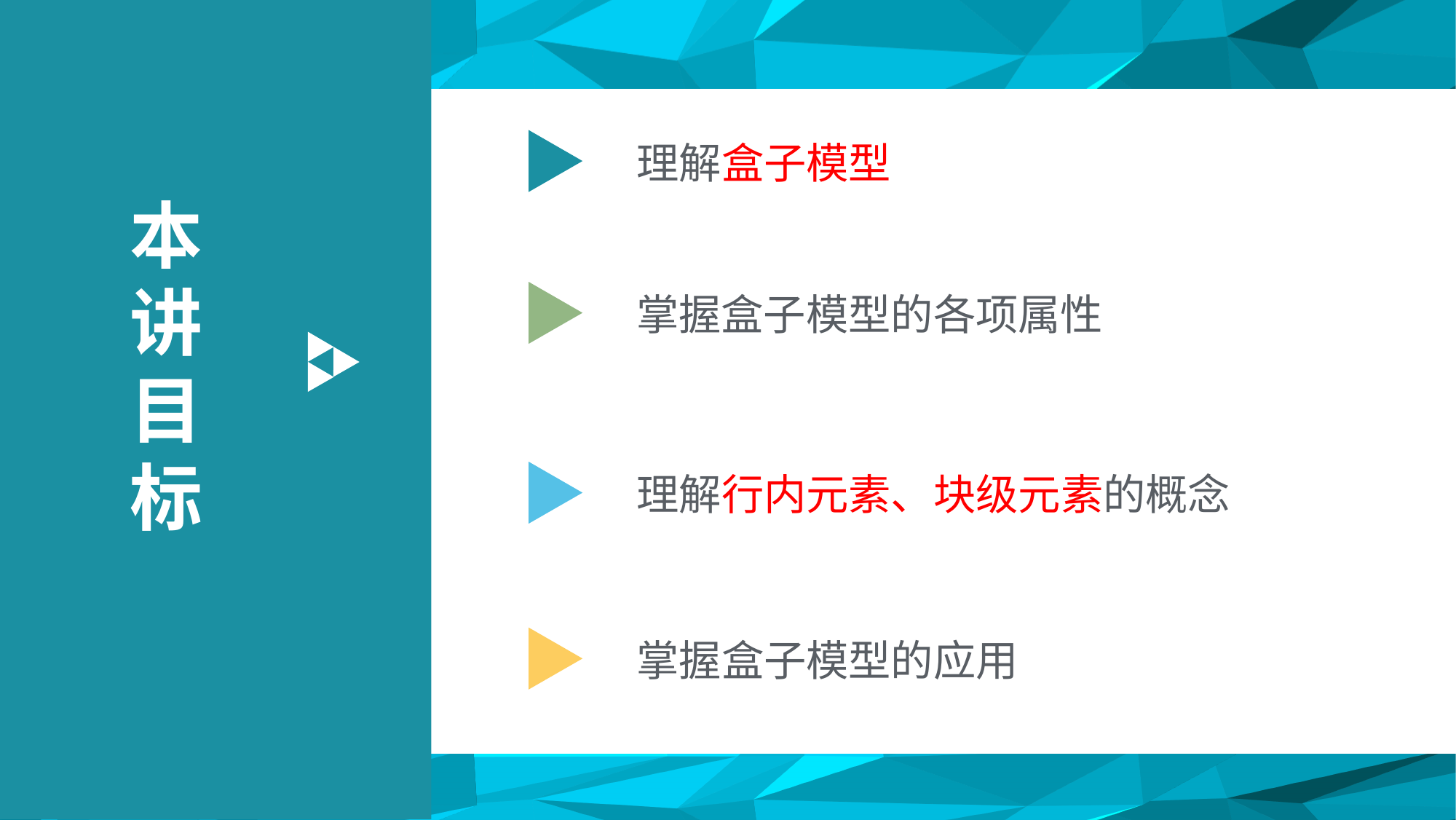

理解盒子模型

本
讲
目
标
掌握盒子模型的各项属性

理解行内元素、块级元素的概念

掌握盒子模型的应用